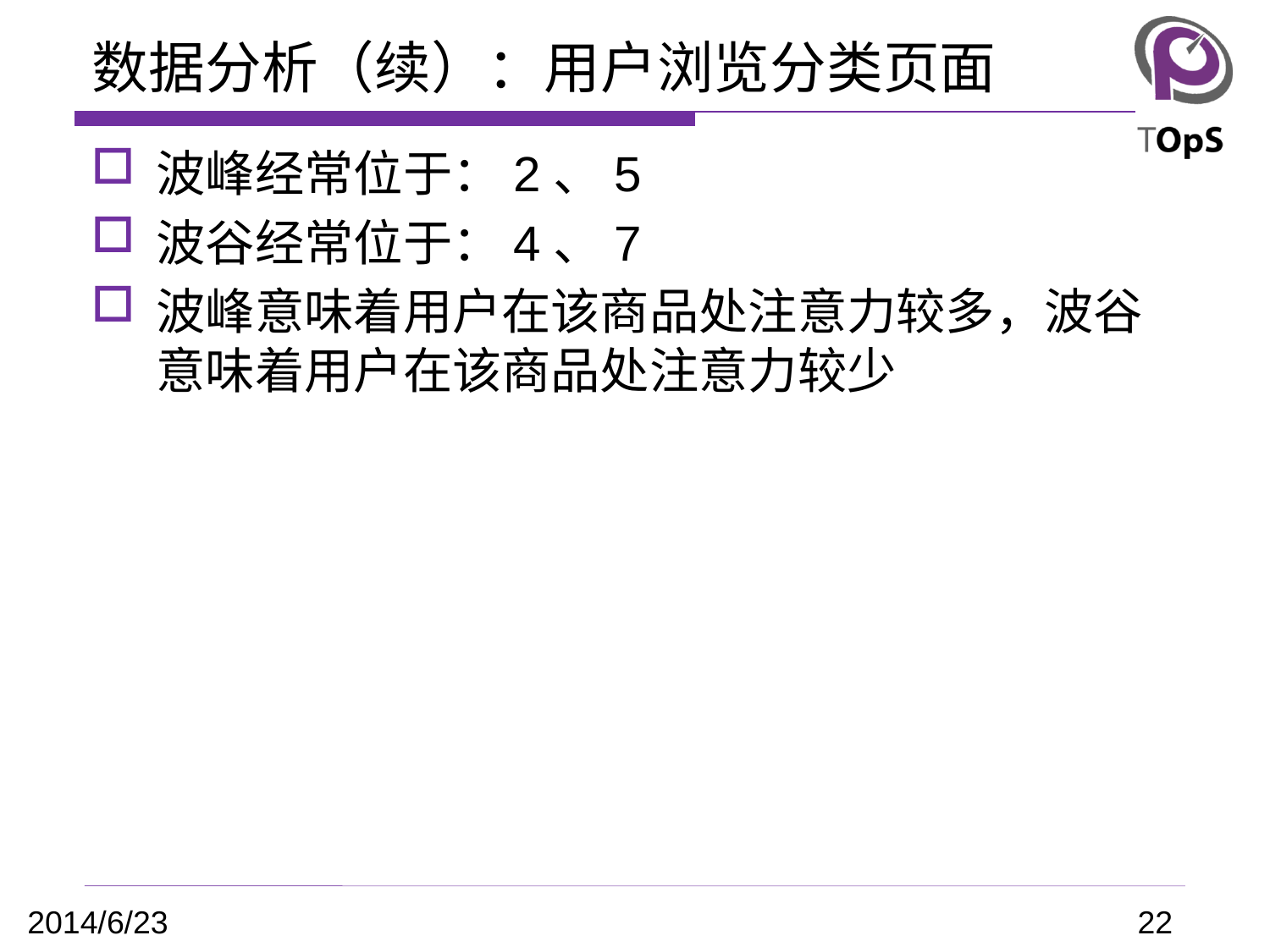

# 数据分析（续）：用户浏览分类页面
波峰经常位于：2、5
波谷经常位于：4、7
波峰意味着用户在该商品处注意力较多，波谷意味着用户在该商品处注意力较少
22
2014/6/23